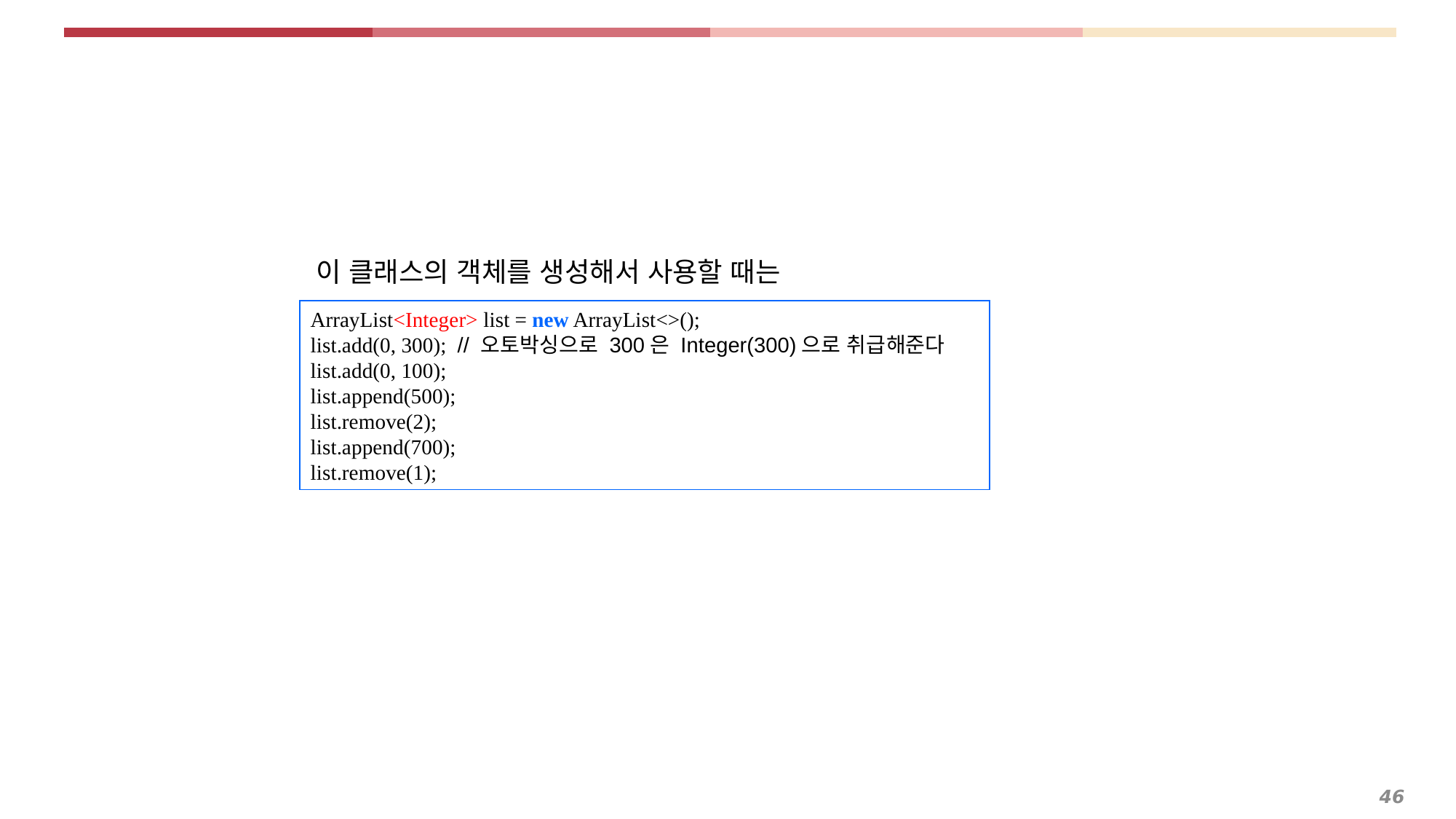

이 클래스의 객체를 생성해서 사용할 때는
ArrayList<Integer> list = new ArrayList<>();
list.add(0, 300);  // 오토박싱으로 300은 Integer(300)으로 취급해준다
list.add(0, 100);
list.append(500);
list.remove(2);
list.append(700);
list.remove(1);